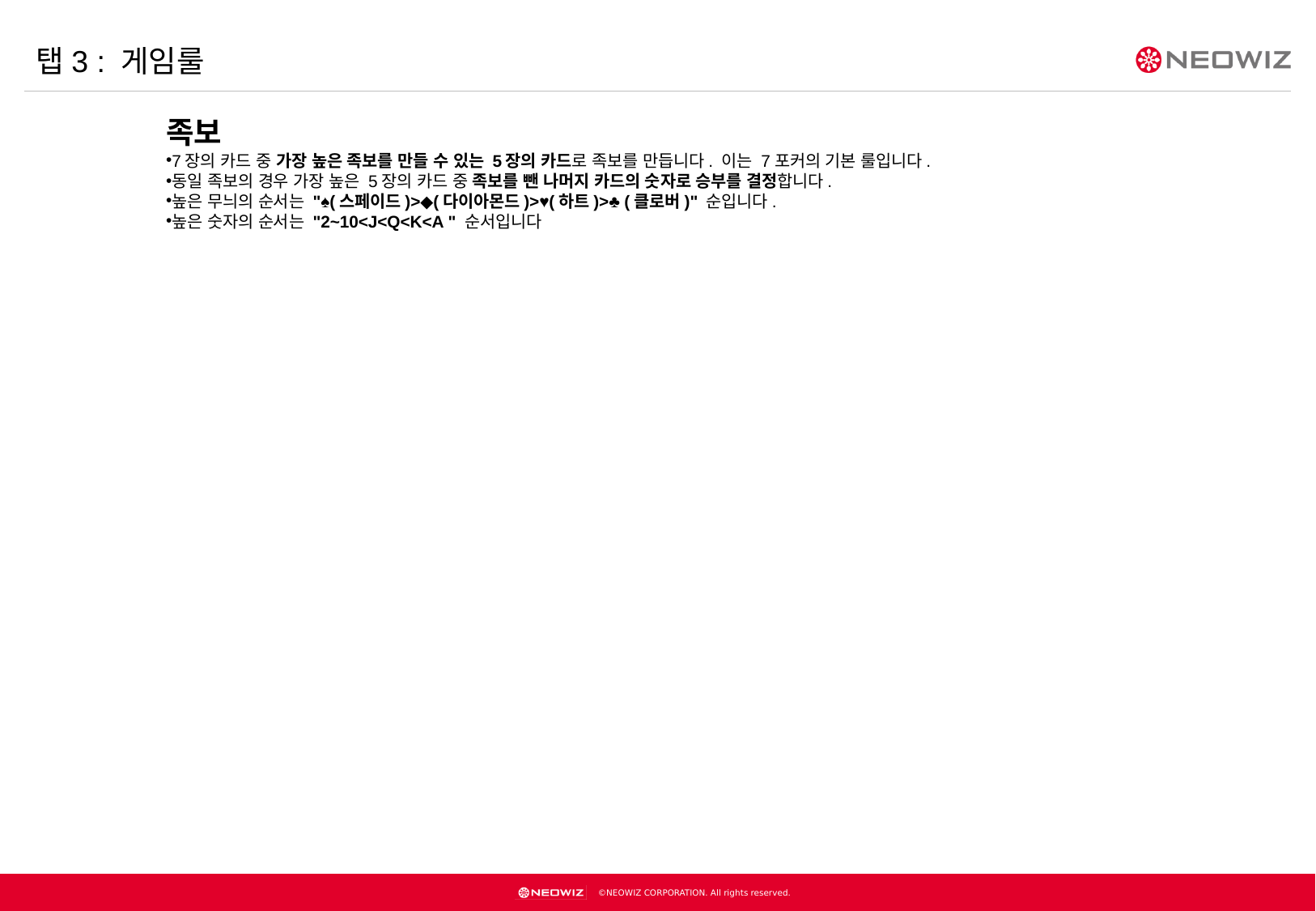

탭3 : 게임룰
족보
7장의 카드 중 가장 높은 족보를 만들 수 있는 5장의 카드로 족보를 만듭니다. 이는 7포커의 기본 룰입니다.
동일 족보의 경우 가장 높은 5장의 카드 중 족보를 뺀 나머지 카드의 숫자로 승부를 결정합니다.
높은 무늬의 순서는 "♠(스페이드)>◆(다이아몬드)>♥(하트)>♣ (클로버)" 순입니다.
높은 숫자의 순서는 "2~10<J<Q<K<A " 순서입니다